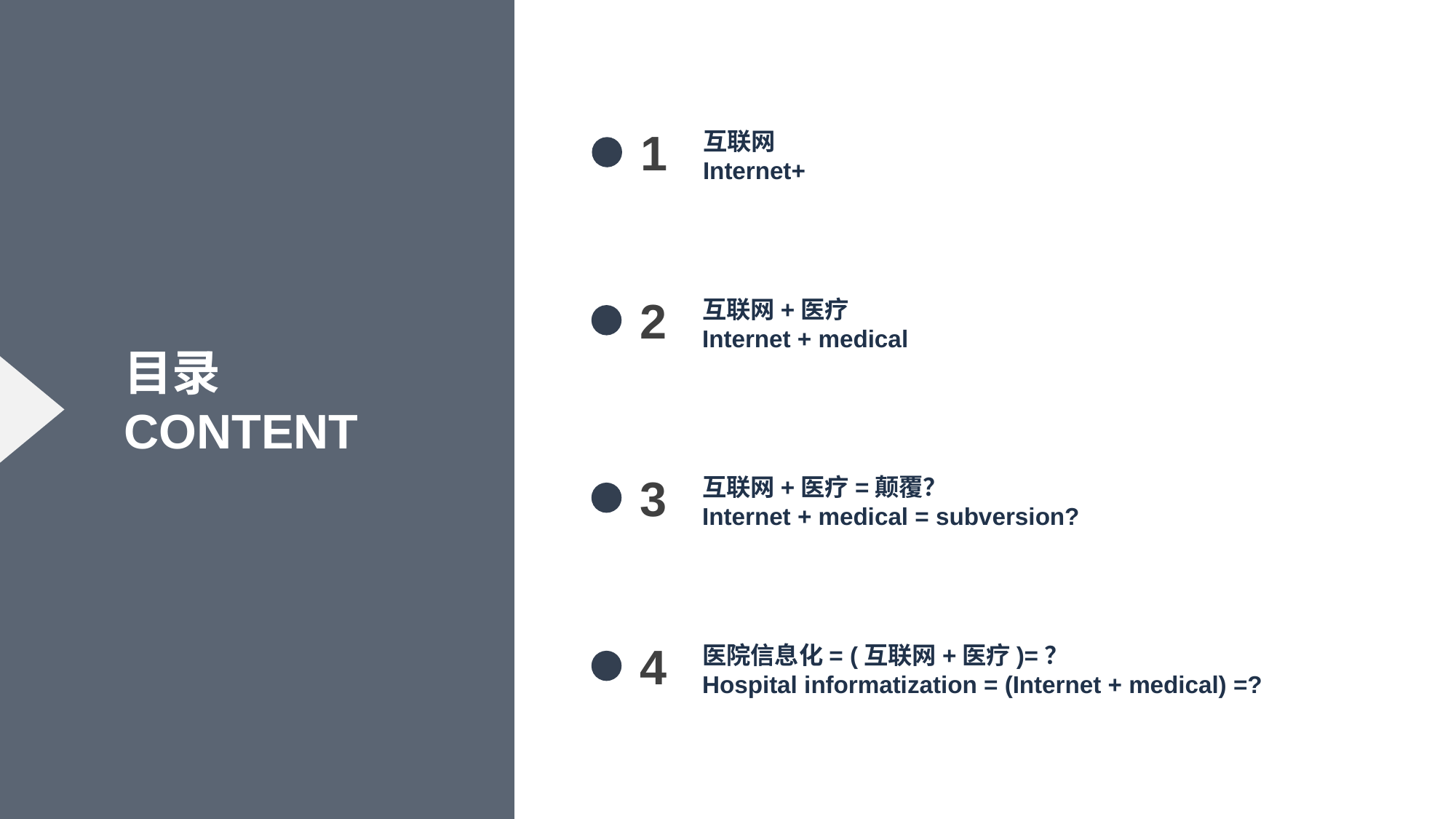

https://www.ypppt.com/
1
互联网
Internet+

2
互联网+医疗
Internet + medical

目录
CONTENT

3
互联网+医疗=颠覆？
Internet + medical = subversion?

4
医院信息化= (互联网+医疗)=？
Hospital informatization = (Internet + medical) =?